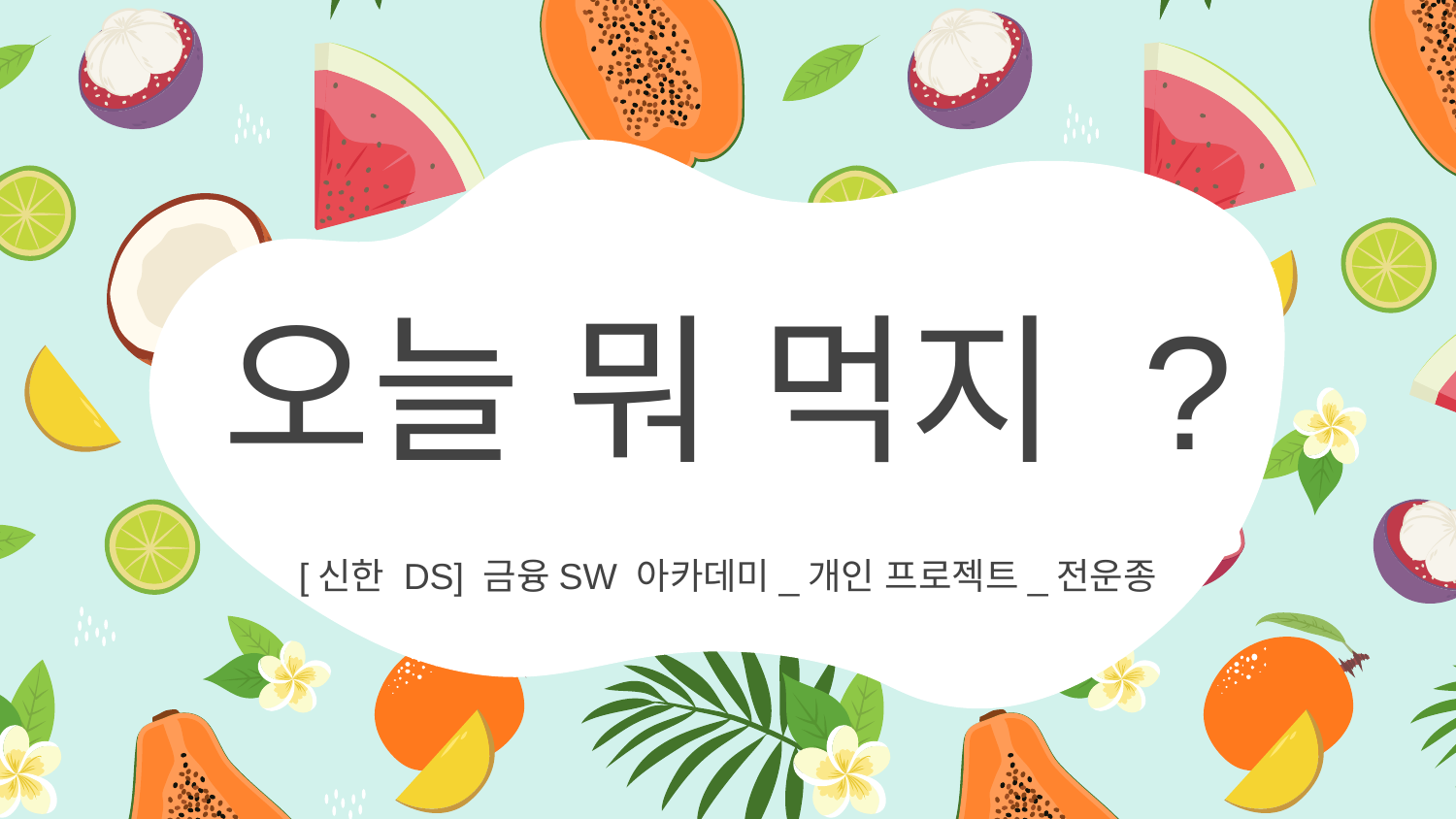

# 오늘 뭐 먹지 ?
[신한 DS] 금융SW 아카데미_개인 프로젝트_전운종